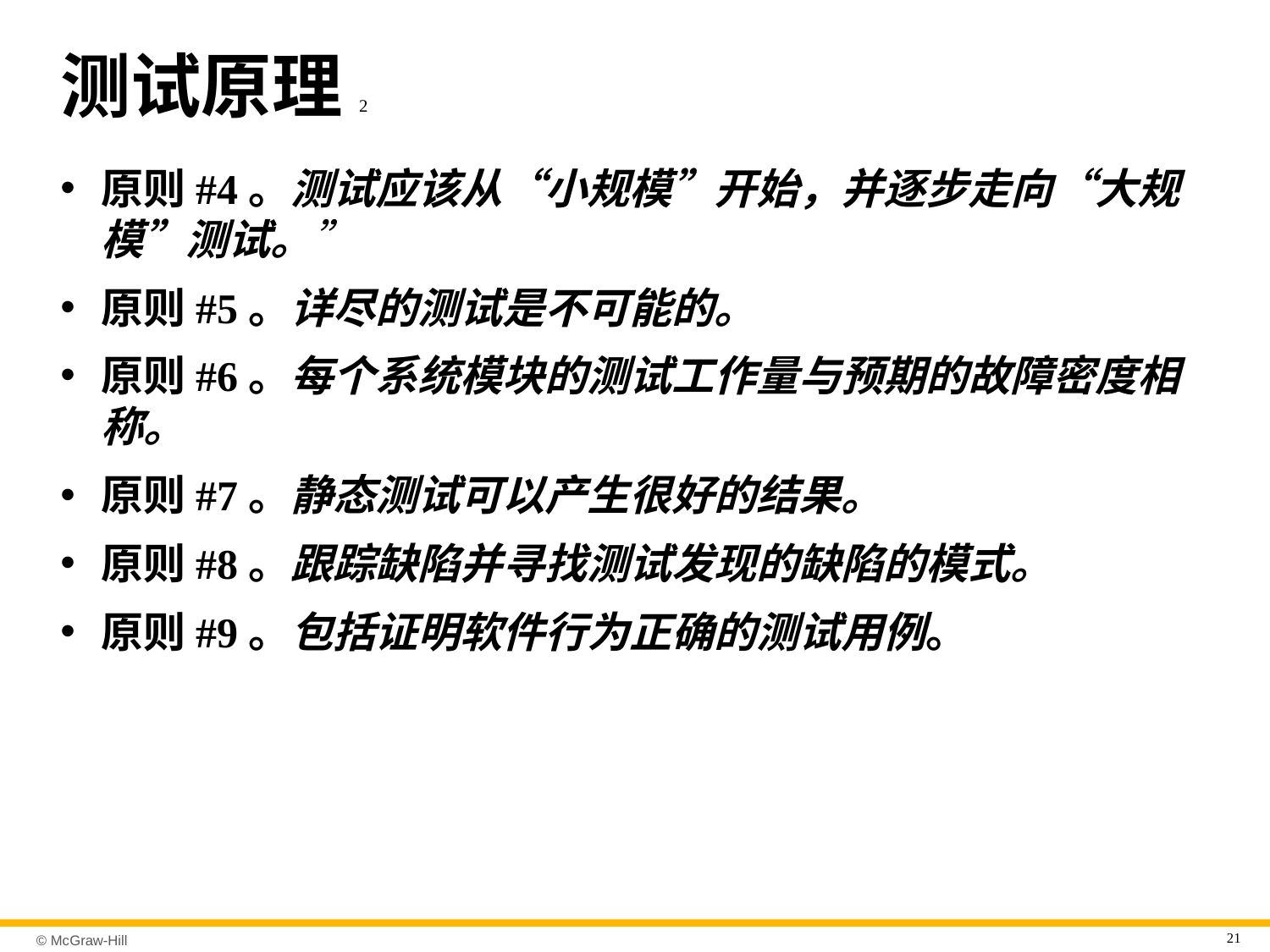

# 测试原理2
原则#4。测试应该从“小规模”开始，并逐步走向“大规模”测试。”
原则#5。详尽的测试是不可能的。
原则#6。每个系统模块的测试工作量与预期的故障密度相称。
原则#7。静态测试可以产生很好的结果。
原则#8。跟踪缺陷并寻找测试发现的缺陷的模式。
原则#9。包括证明软件行为正确的测试用例。
21